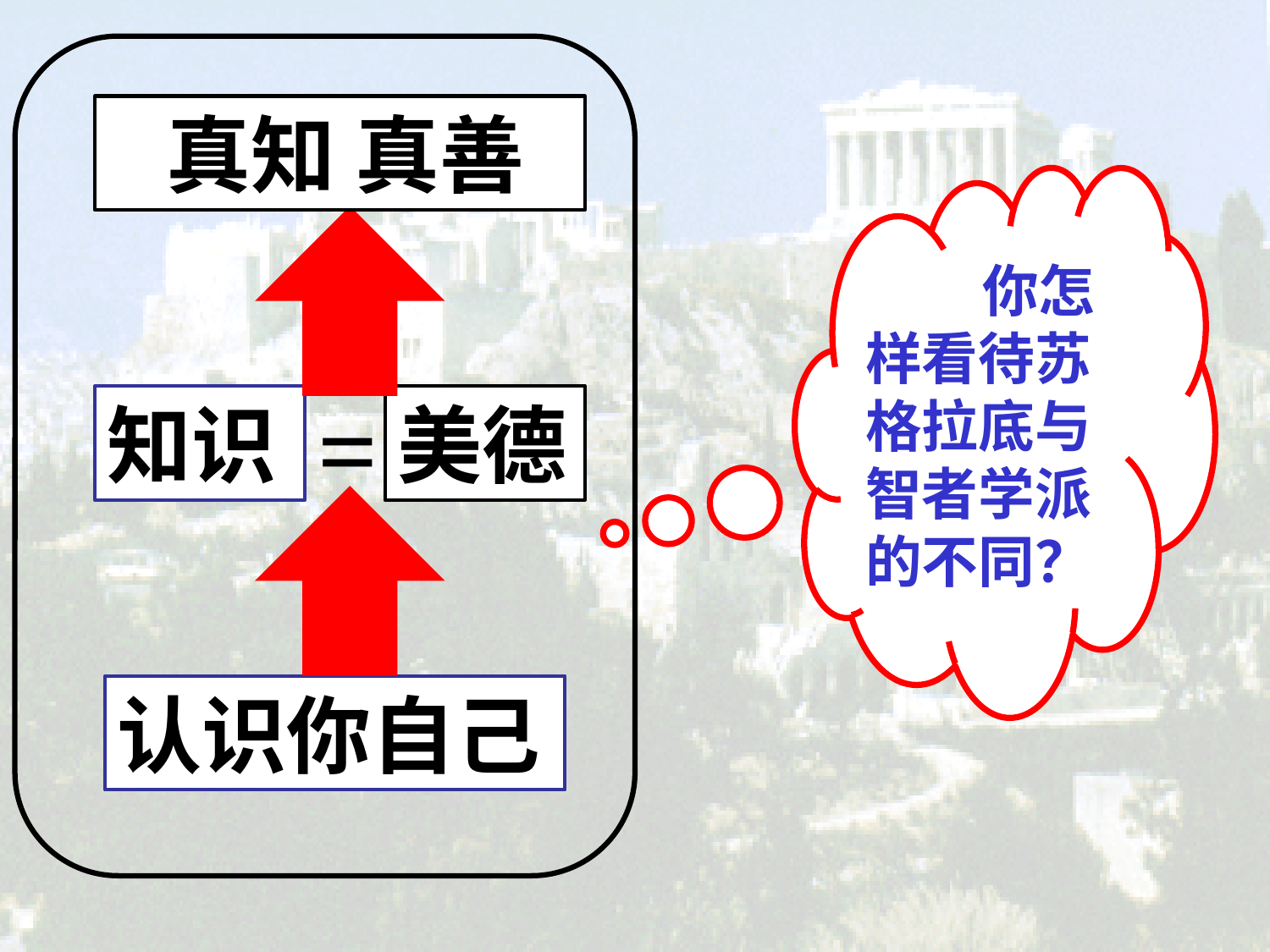

真知 真善
        你怎样看待苏格拉底与智者学派的不同？

=
知识
美德

认识你自己